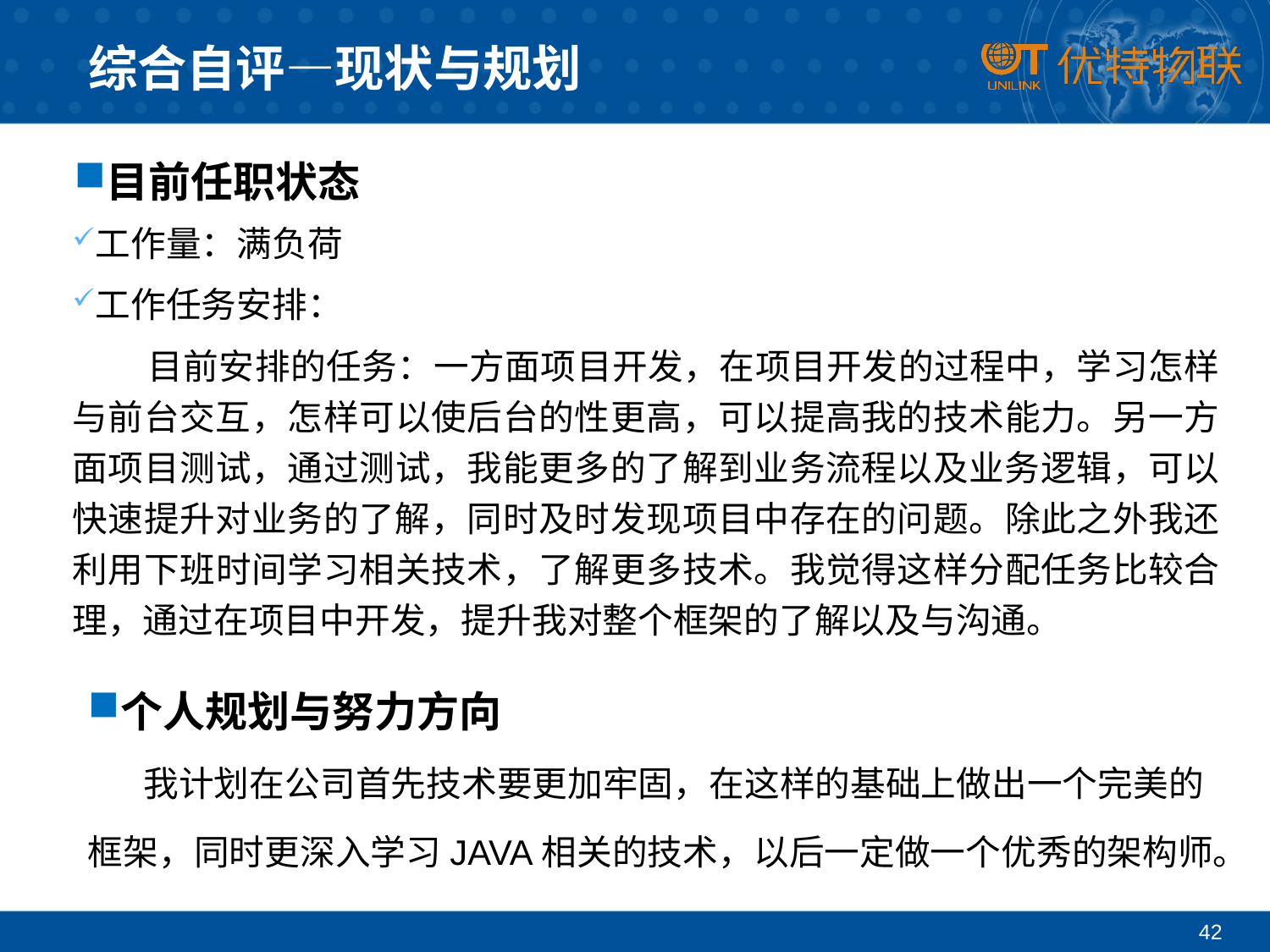

# 综合自评—现状与规划
目前任职状态

工作量：满负荷
工作任务安排：
        目前安排的任务：一方面项目开发，在项目开发的过程中，学习怎样与前台交互，怎样可以使后台的性更高，可以提高我的技术能力。另一方面项目测试，通过测试，我能更多的了解到业务流程以及业务逻辑，可以快速提升对业务的了解，同时及时发现项目中存在的问题。除此之外我还利用下班时间学习相关技术，了解更多技术。我觉得这样分配任务比较合理，通过在项目中开发，提升我对整个框架的了解以及与沟通。

个人规划与努力方向
      我计划在公司首先技术要更加牢固，在这样的基础上做出一个完美的
框架，同时更深入学习JAVA相关的技术，以后一定做一个优秀的架构师。
42